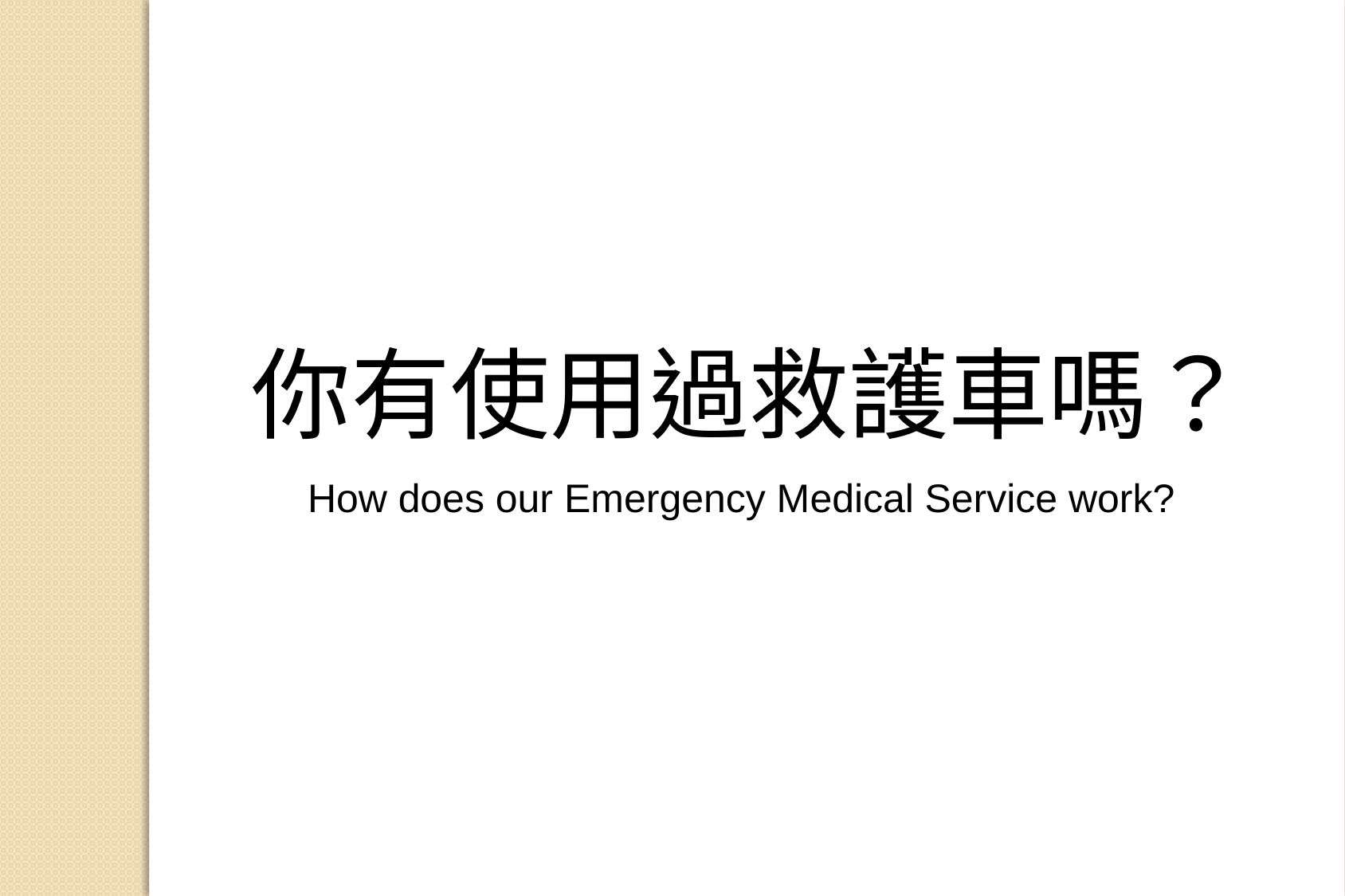

你有使用過救護車嗎？
How does our Emergency Medical Service work?